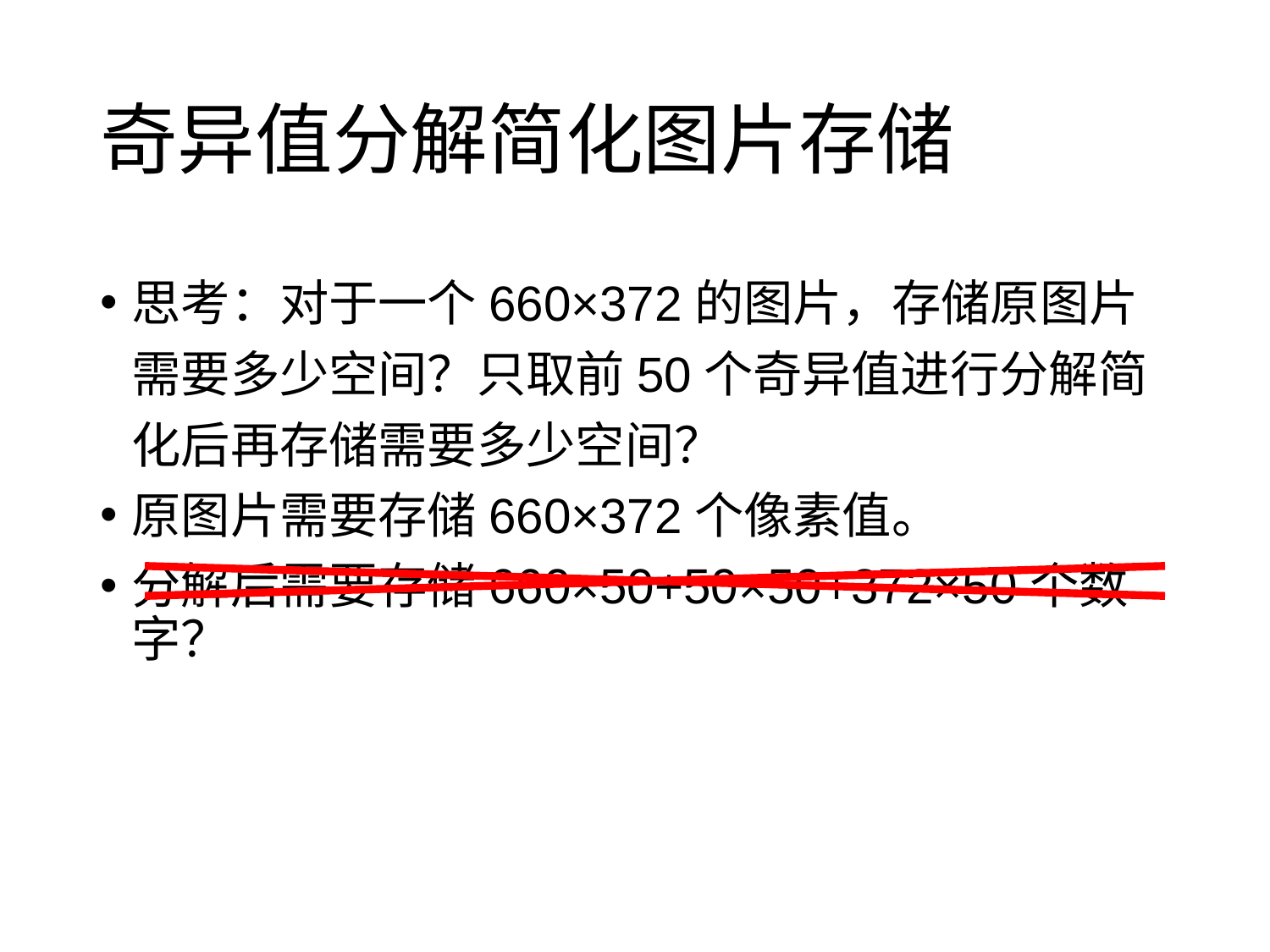

# 奇异值分解简化图片存储
思考：对于一个660×372的图片，存储原图片需要多少空间？只取前50个奇异值进行分解简化后再存储需要多少空间？
原图片需要存储660×372个像素值。
分解后需要存储660×50+50×50+372×50个数字？